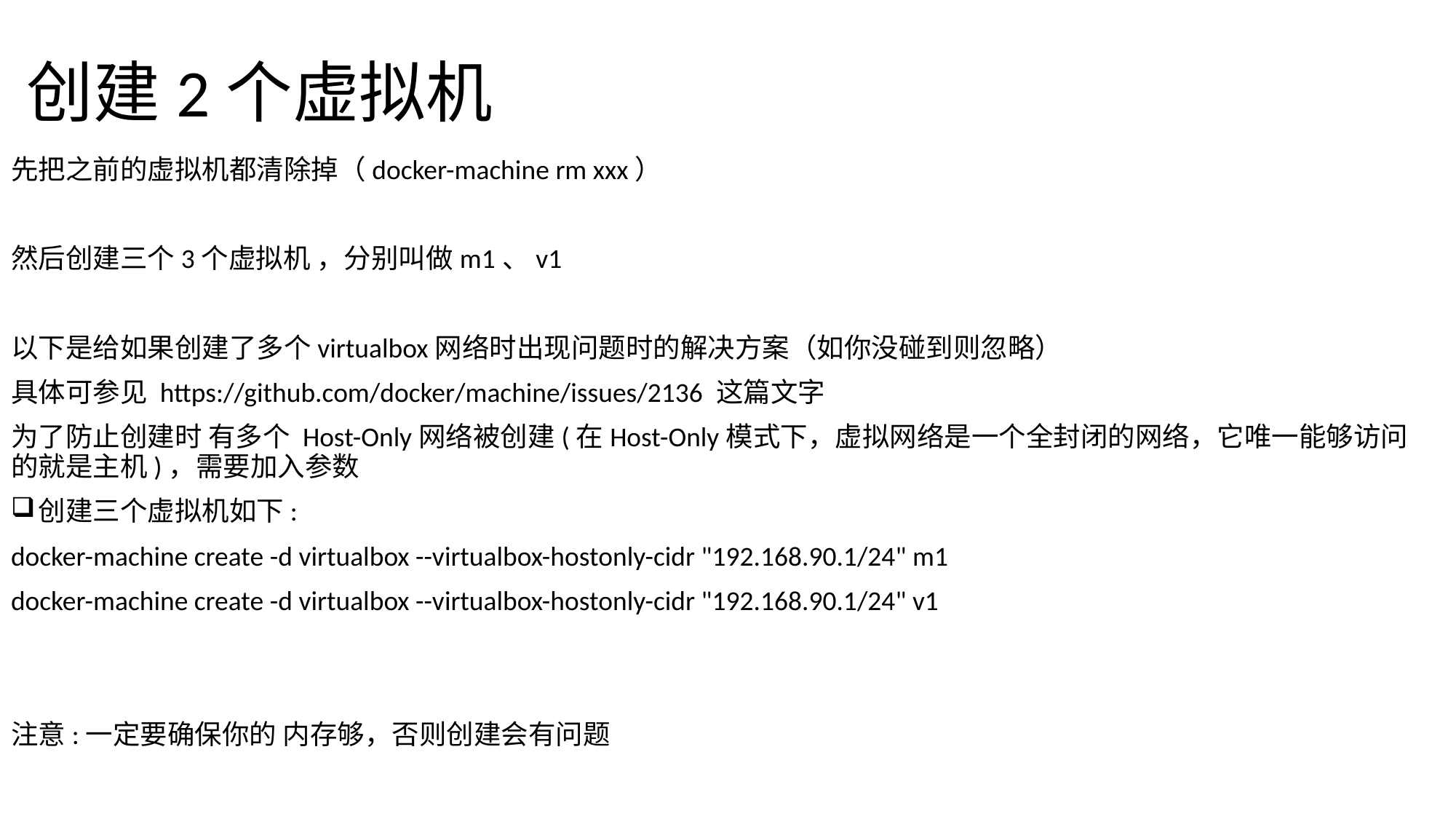

# 创建2个虚拟机
先把之前的虚拟机都清除掉（docker-machine rm xxx）

然后创建三个3个虚拟机 ，分别叫做m1、v1

以下是给如果创建了多个virtualbox网络时出现问题时的解决方案（如你没碰到则忽略）
具体可参见 https://github.com/docker/machine/issues/2136 这篇文字
为了防止创建时 有多个 Host-Only网络被创建(在Host-Only模式下，虚拟网络是一个全封闭的网络，它唯一能够访问的就是主机)，需要加入参数
创建三个虚拟机如下:
docker-machine create -d virtualbox --virtualbox-hostonly-cidr "192.168.90.1/24" m1
docker-machine create -d virtualbox --virtualbox-hostonly-cidr "192.168.90.1/24" v1

注意:一定要确保你的 内存够，否则创建会有问题